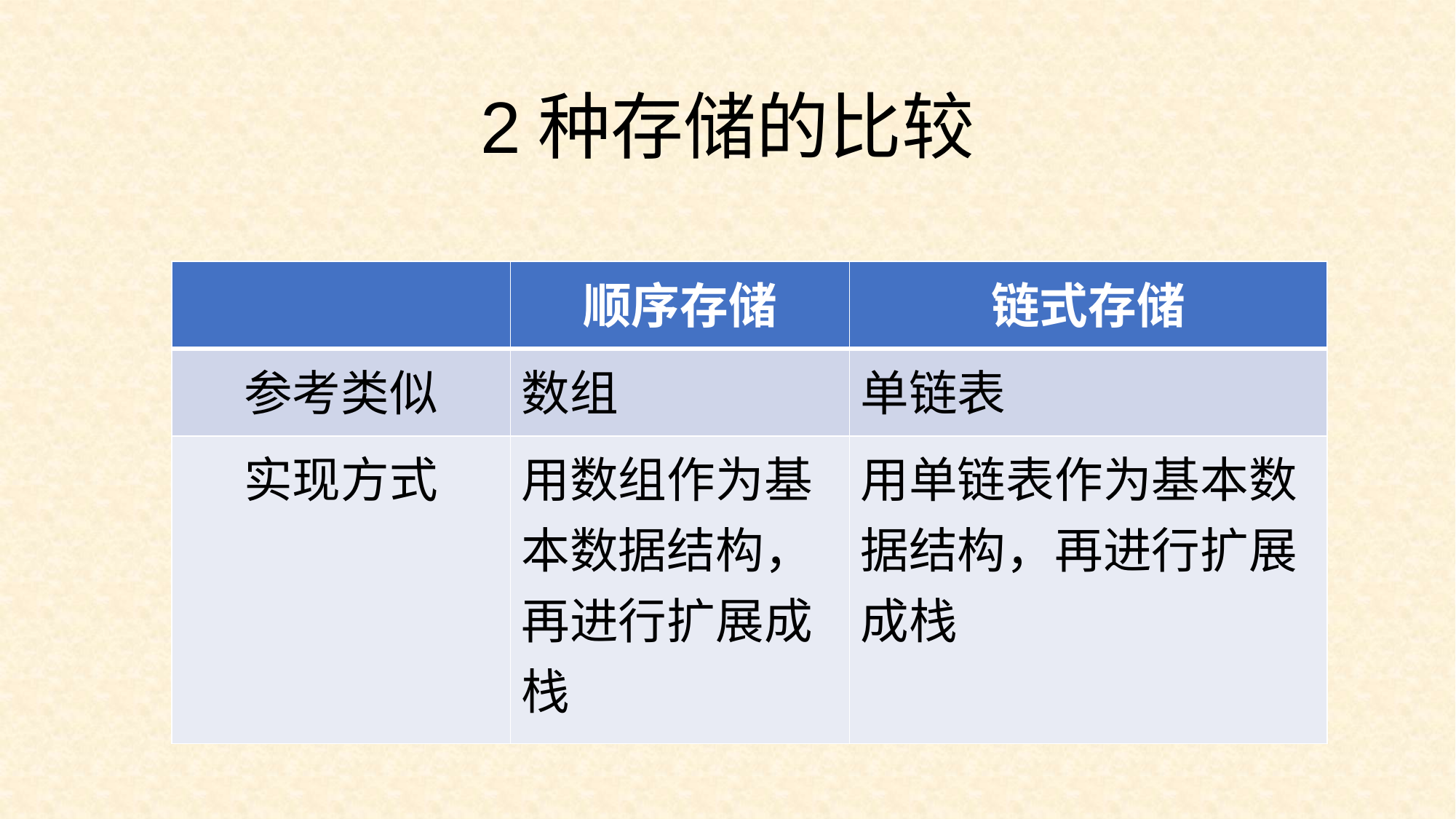

2种存储的比较
|  | 顺序存储 | 链式存储 |
| --- | --- | --- |
| 参考类似 | 数组 | 单链表 |
| 实现方式 | 用数组作为基本数据结构，再进行扩展成栈 | 用单链表作为基本数据结构，再进行扩展成栈 |